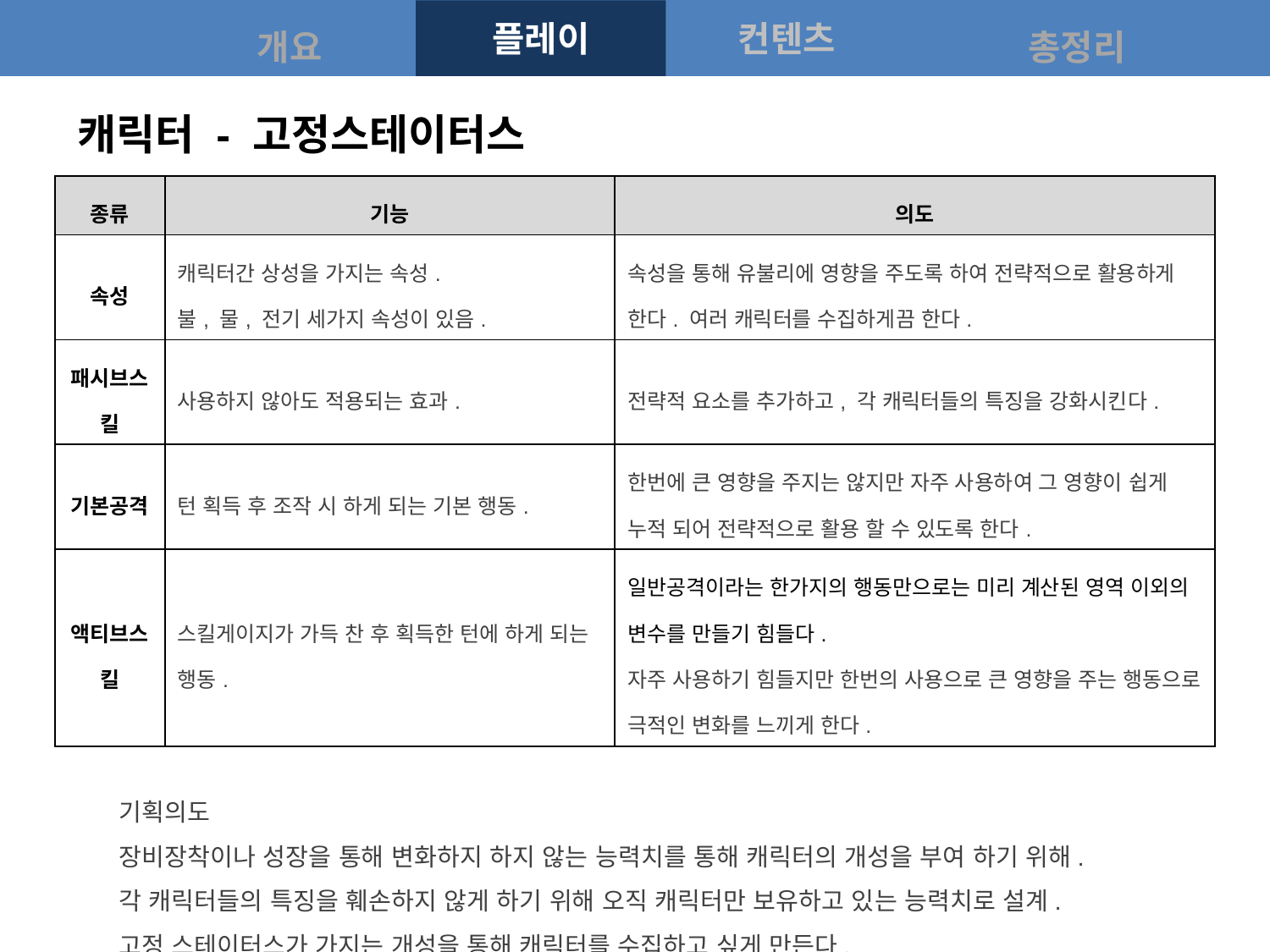

캐릭터 - 고정스테이터스
| 종류 | 기능 | 의도 |
| --- | --- | --- |
| 속성 | 캐릭터간 상성을 가지는 속성. 불, 물, 전기 세가지 속성이 있음. | 속성을 통해 유불리에 영향을 주도록 하여 전략적으로 활용하게 한다. 여러 캐릭터를 수집하게끔 한다. |
| 패시브스킬 | 사용하지 않아도 적용되는 효과. | 전략적 요소를 추가하고, 각 캐릭터들의 특징을 강화시킨다. |
| 기본공격 | 턴 획득 후 조작 시 하게 되는 기본 행동. | 한번에 큰 영향을 주지는 않지만 자주 사용하여 그 영향이 쉽게 누적 되어 전략적으로 활용 할 수 있도록 한다. |
| 액티브스킬 | 스킬게이지가 가득 찬 후 획득한 턴에 하게 되는 행동. | 일반공격이라는 한가지의 행동만으로는 미리 계산된 영역 이외의 변수를 만들기 힘들다. 자주 사용하기 힘들지만 한번의 사용으로 큰 영향을 주는 행동으로 극적인 변화를 느끼게 한다. |
기획의도
장비장착이나 성장을 통해 변화하지 하지 않는 능력치를 통해 캐릭터의 개성을 부여 하기 위해.
각 캐릭터들의 특징을 훼손하지 않게 하기 위해 오직 캐릭터만 보유하고 있는 능력치로 설계.
고정 스테이터스가 가지는 개성을 통해 캐릭터를 수집하고 싶게 만든다.
그냥 스테이터스라고 표현하기 보다는 고정 스테이터스라거나 규분하여 설명하는 것이 더 좋다.
이렇게 나눔으로 유저가 어떤 플레이를 하게 되는지에 대한 상황 설명이 필요하다.